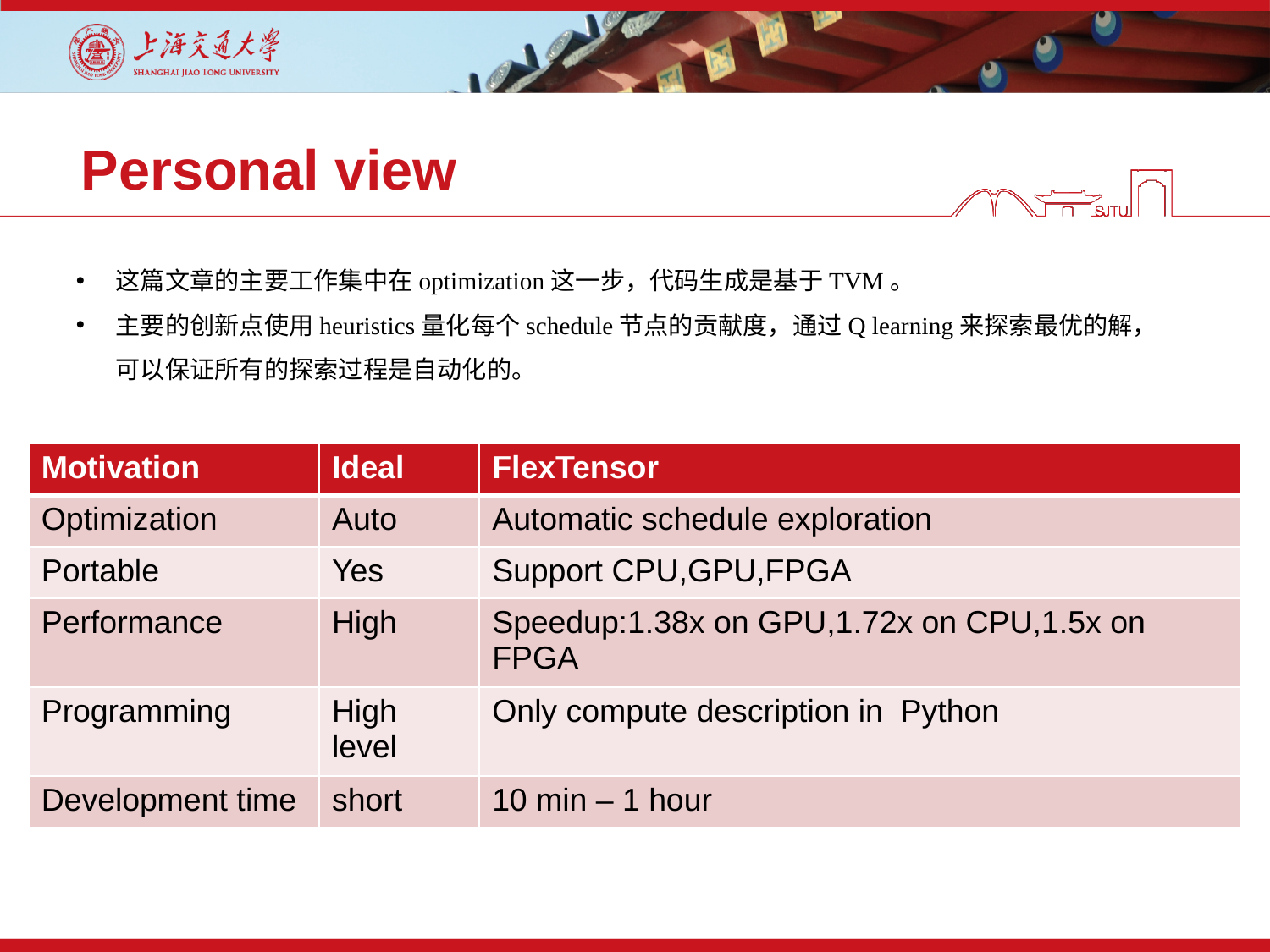

# Personal view
这篇文章的主要工作集中在optimization这一步，代码生成是基于TVM。
主要的创新点使用heuristics量化每个schedule节点的贡献度，通过Q learning来探索最优的解，可以保证所有的探索过程是自动化的。

| Motivation | Ideal | FlexTensor |
| --- | --- | --- |
| Optimization | Auto | Automatic schedule exploration |
| Portable | Yes | Support CPU,GPU,FPGA |
| Performance | High | Speedup:1.38x on GPU,1.72x on CPU,1.5x on FPGA |
| Programming | High level | Only compute description in Python |
| Development time | short | 10 min – 1 hour |